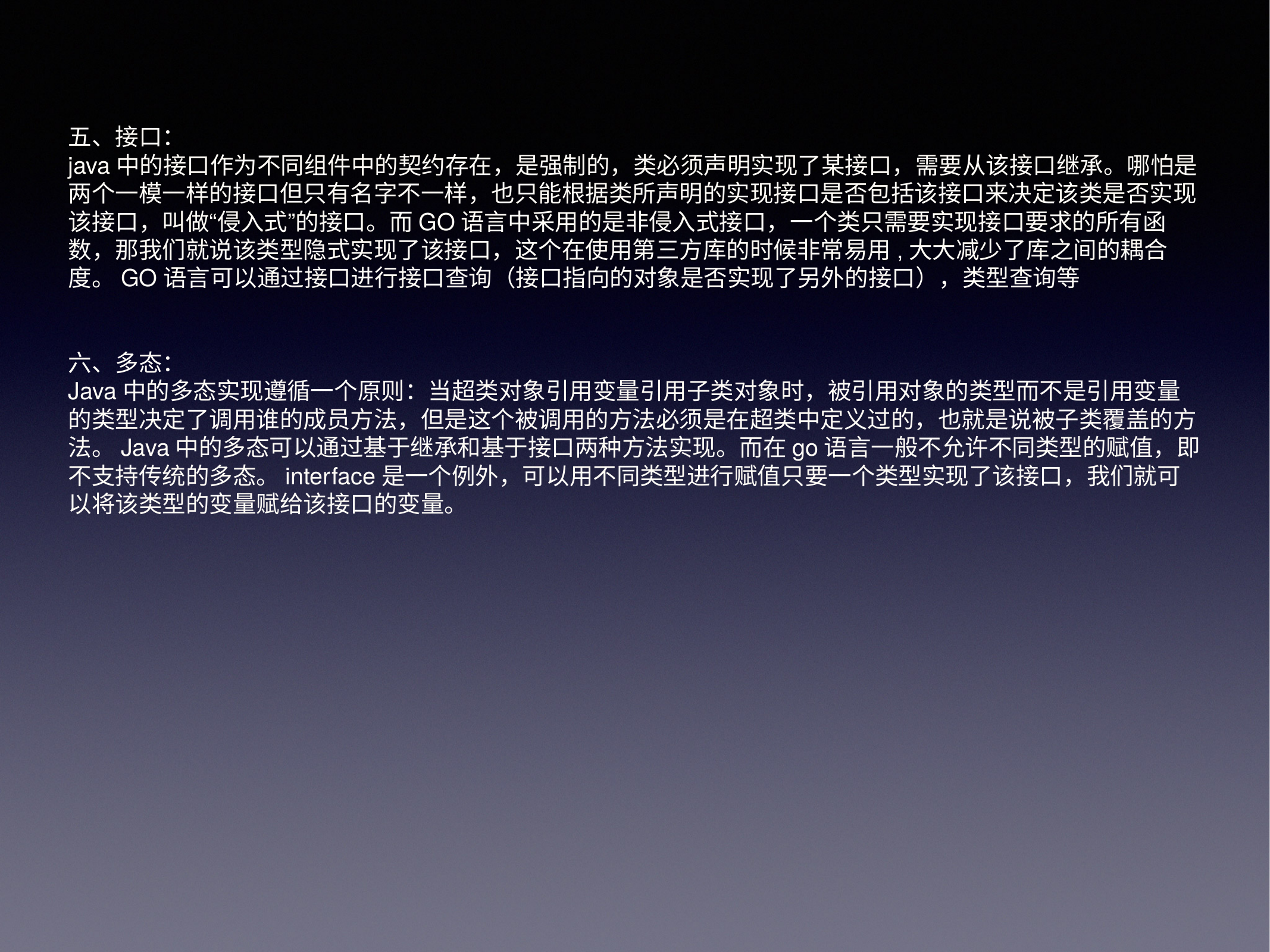

五、接口：
java中的接口作为不同组件中的契约存在，是强制的，类必须声明实现了某接口，需要从该接口继承。哪怕是两个一模一样的接口但只有名字不一样，也只能根据类所声明的实现接口是否包括该接口来决定该类是否实现该接口，叫做“侵入式”的接口。而GO语言中采用的是非侵入式接口，一个类只需要实现接口要求的所有函数，那我们就说该类型隐式实现了该接口，这个在使用第三方库的时候非常易用,大大减少了库之间的耦合度。GO语言可以通过接口进行接口查询（接口指向的对象是否实现了另外的接口），类型查询等

六、多态：
Java中的多态实现遵循一个原则：当超类对象引用变量引用子类对象时，被引用对象的类型而不是引用变量的类型决定了调用谁的成员方法，但是这个被调用的方法必须是在超类中定义过的，也就是说被子类覆盖的方法。Java中的多态可以通过基于继承和基于接口两种方法实现。而在go语言一般不允许不同类型的赋值，即不支持传统的多态。interface是一个例外，可以用不同类型进行赋值只要一个类型实现了该接口，我们就可以将该类型的变量赋给该接口的变量。